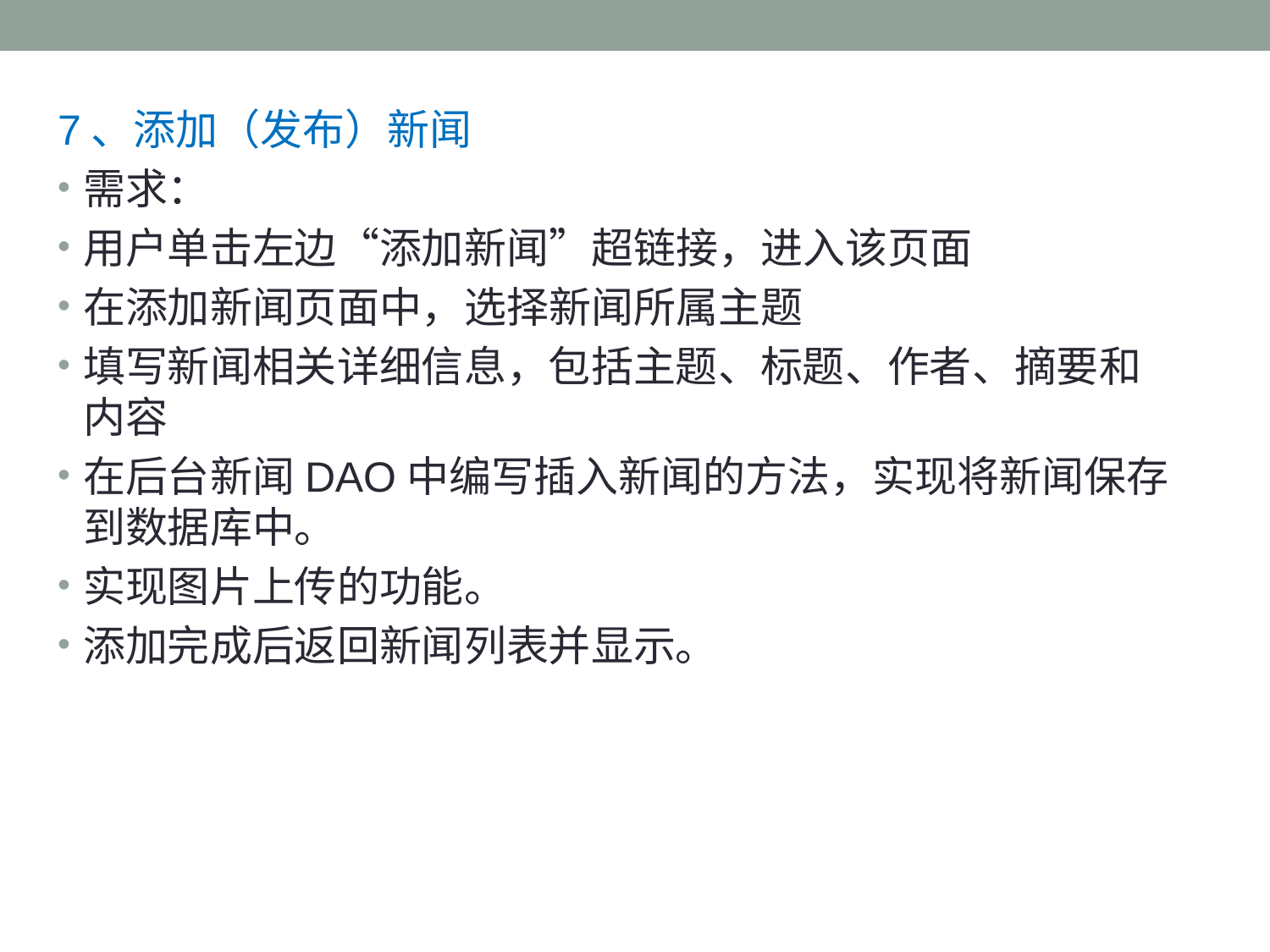

7、添加（发布）新闻
需求：
用户单击左边“添加新闻”超链接，进入该页面
在添加新闻页面中，选择新闻所属主题
填写新闻相关详细信息，包括主题、标题、作者、摘要和内容
在后台新闻DAO中编写插入新闻的方法，实现将新闻保存到数据库中。
实现图片上传的功能。
添加完成后返回新闻列表并显示。